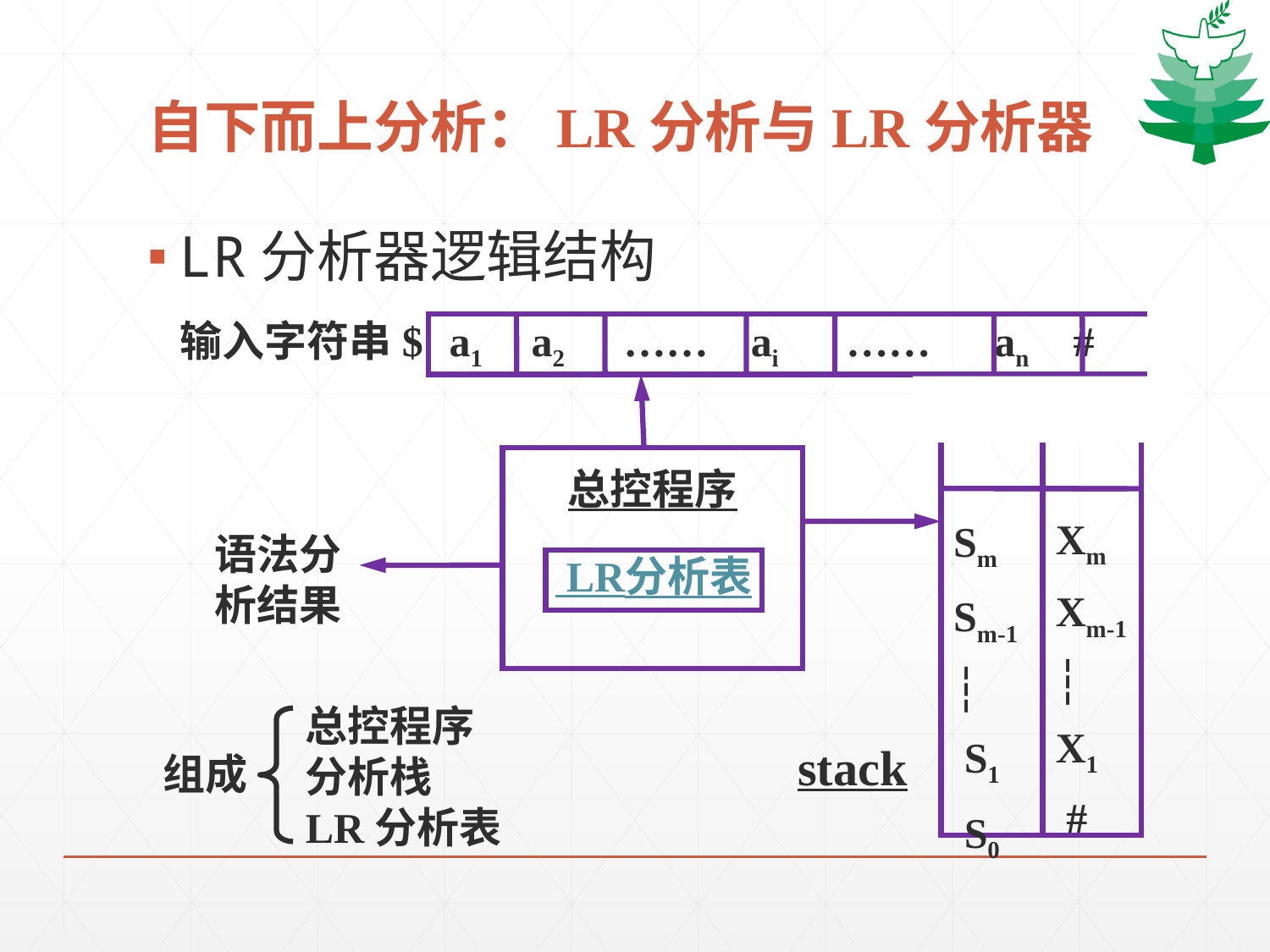

# 自下而上分析：LR分析与LR分析器
LR分析器逻辑结构

输入字符串$
  a1     a2      ……    ai           ……      an     #

Sm
Sm-1
┆
 S1
 S0

Xm
Xm-1
┆
X1
 #

总控程序

语法分
析结果
 LR分析表

总控程序
分析栈
LR分析表

组成
 stack